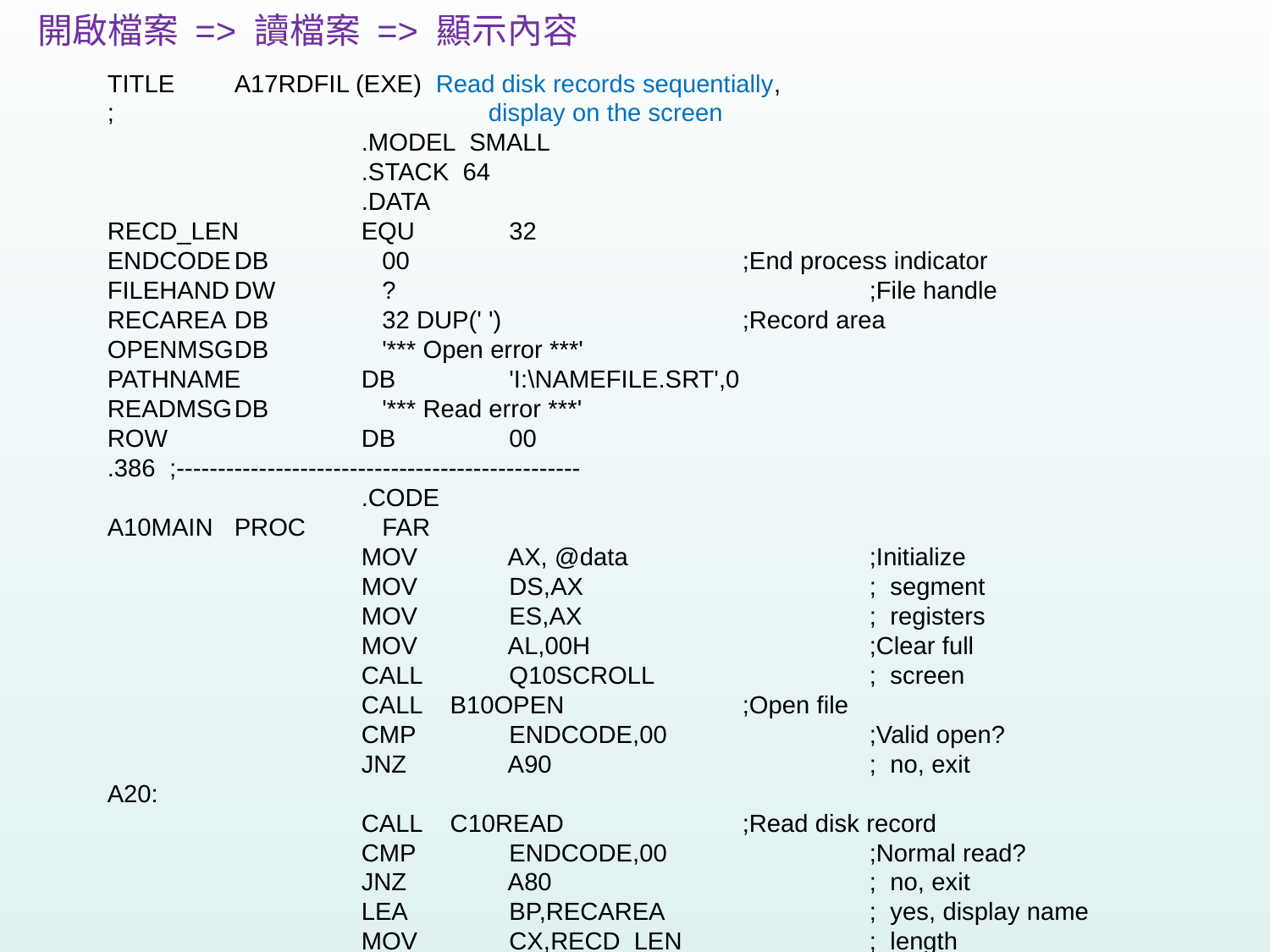

開啟檔案 => 讀檔案 => 顯示內容
TITLE	A17RDFIL (EXE)  Read disk records sequentially,
;			display on the screen
		.MODEL  SMALL
		.STACK  64
		.DATA
RECD_LEN	EQU	   32
ENDCODE	DB	   00			;End process indicator
FILEHAND	DW	   ?				;File handle
RECAREA	DB	   32 DUP(' ')		;Record area
OPENMSG	DB	   '*** Open error ***'
PATHNAME	DB	   'I:\NAMEFILE.SRT',0
READMSG	DB	   '*** Read error ***'
ROW		DB	   00
.386  ;-------------------------------------------------
		.CODE
A10MAIN	PROC	   FAR
		MOV	   AX, @data		;Initialize
		MOV	   DS,AX			;  segment
		MOV	   ES,AX			;  registers
		MOV	   AL,00H			;Clear full
		CALL	   Q10SCROLL		;  screen
		CALL    B10OPEN		;Open file
		CMP	   ENDCODE,00		;Valid open?
		JNZ	   A90			;  no, exit
A20:
		CALL    C10READ		;Read disk record
		CMP	   ENDCODE,00		;Normal read?
		JNZ	   A80			;  no, exit
		LEA	   BP,RECAREA		;  yes, display name
		MOV	   CX,RECD_LEN		;  length
		CALL    D10DISPLY		;
		JMP	   A20			;  continue
A80:		MOV	   AH,3EH			;Request close file
		MOV	   BX,FILEHAND		;
		INT	   21H
A90:		MOV	   AX,4C00H		;End processing
		INT	   21H
A10MAIN	ENDP
;			   Open file, test if valid:
;			   ------------------------
B10OPEN	PROC    NEAR			;Uses AX, BP, CX, DX
		MOV	   AH,3DH			;Request open
		MOV	   AL,00			;Normal file
		LEA	   DX,PATHNAME
		INT	   21H
		JC	   B20			;Error?
		MOV	   FILEHAND,AX		;  no, save handle
		JMP	   B90
B20:		LEA	   BP,OPENMSG		;  yes, message
		MOV	   CX,18			;  length
		CALL    D10DISPLY		;  error message
		MOV	   ENDCODE,01		;  yes,
B90:		RET
B10OPEN	ENDP